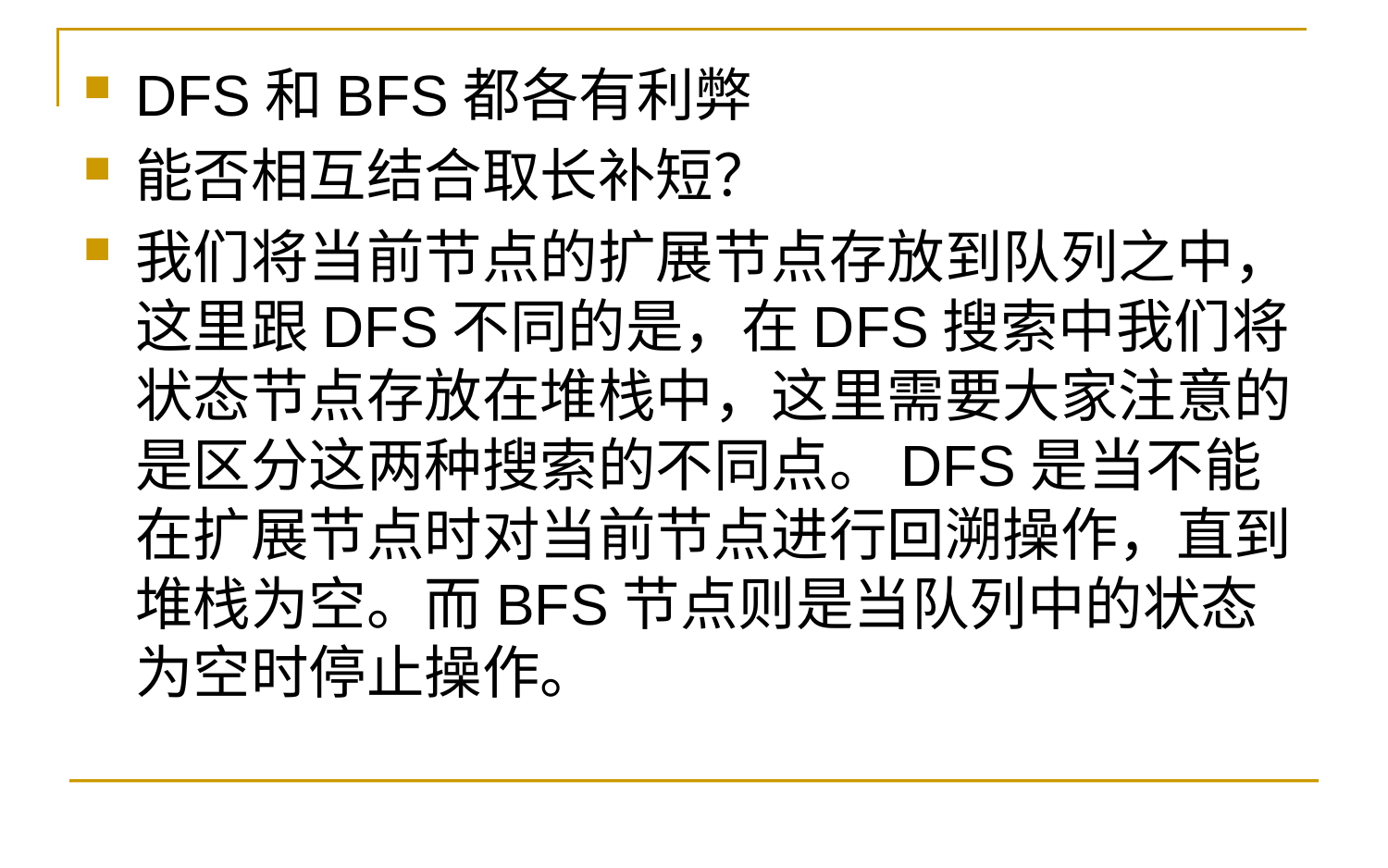

DFS和BFS都各有利弊
能否相互结合取长补短？
我们将当前节点的扩展节点存放到队列之中，这里跟DFS不同的是，在DFS搜索中我们将状态节点存放在堆栈中，这里需要大家注意的是区分这两种搜索的不同点。DFS是当不能在扩展节点时对当前节点进行回溯操作，直到堆栈为空。而BFS节点则是当队列中的状态为空时停止操作。